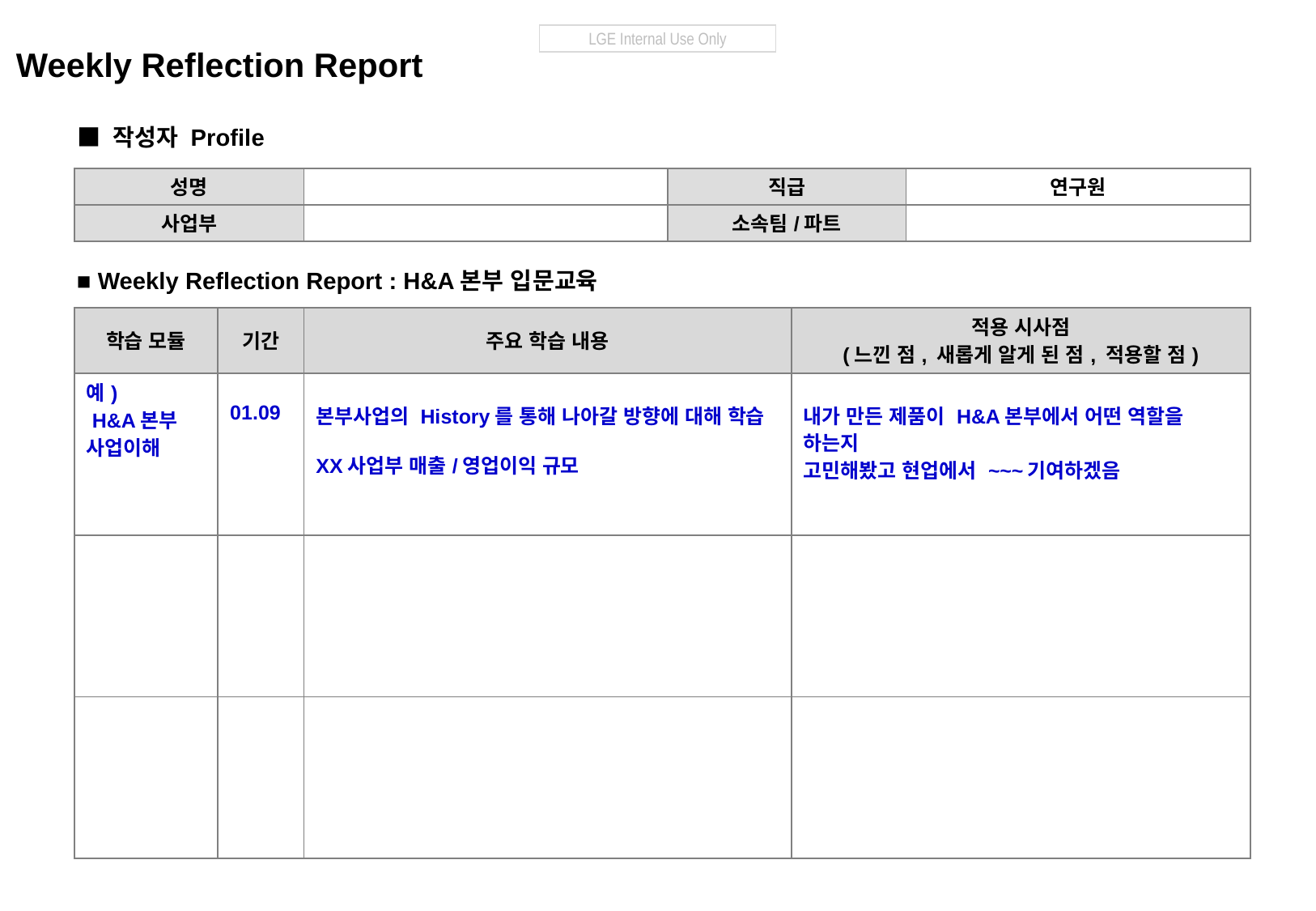

Weekly Reflection Report
■ 작성자 Profile
| 성명 |  | 직급 | 연구원 |
| --- | --- | --- | --- |
| 사업부 |  | 소속팀/파트 |  |
■ Weekly Reflection Report : H&A본부 입문교육
| 학습 모듈 | 기간 | 주요 학습 내용 | 적용 시사점 (느낀 점, 새롭게 알게 된 점, 적용할 점) |
| --- | --- | --- | --- |
| 예) H&A본부 사업이해 | 01.09 | 본부사업의 History를 통해 나아갈 방향에 대해 학습 XX사업부 매출/영업이익 규모 | 내가 만든 제품이 H&A본부에서 어떤 역할을 하는지 고민해봤고 현업에서 ~~~기여하겠음 |
|  |  |  |  |
|  |  |  |  |

■ 본부입문교육기간 내
      매 주 목요일 EP품의 실시

■ 결재라인

1차 : 소속 팀장님 (전결)
참조 : 각 반 지도선배,
          소속HR팀 교육담당자
          - 키친 : 신원섭 사원 (키친HR팀)
          - 리빙 : 전유정 선임 (리빙HR팀)
          - 에어 : 공성락 책임, 송일록 선임 (에어HR팀)
          - 부품 : 최인용 선임 (부품HR팀)
          - 연구센터 : 오혜민 선임 (R&D HR팀)
          - 트윈 : 김민주 선임 (인사팀)